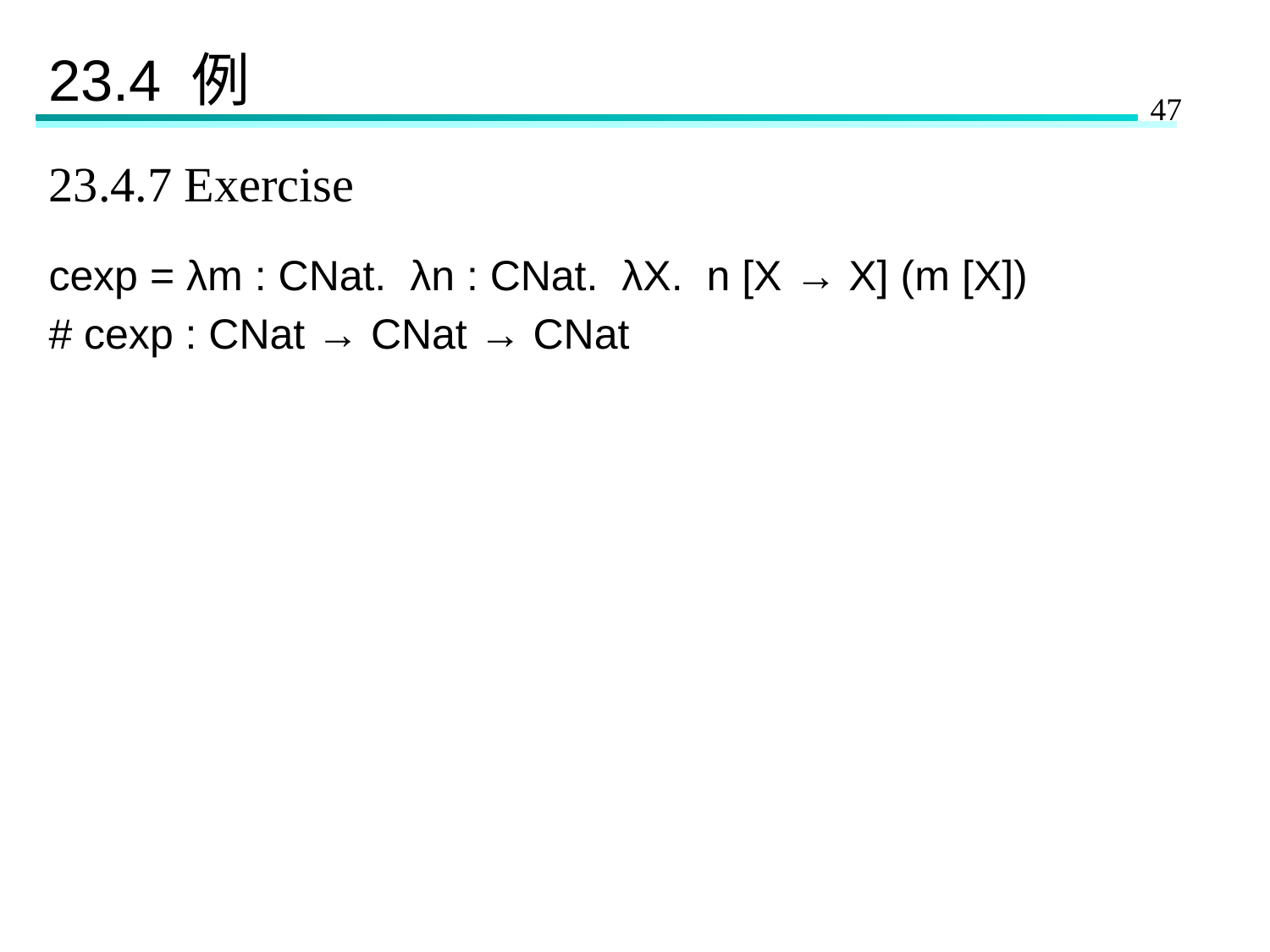

# 23.4 例
23.4.7 Exercise

cexp = λm : CNat.  λn : CNat.  λX.  n [X → X] (m [X])
# cexp : CNat → CNat → CNat